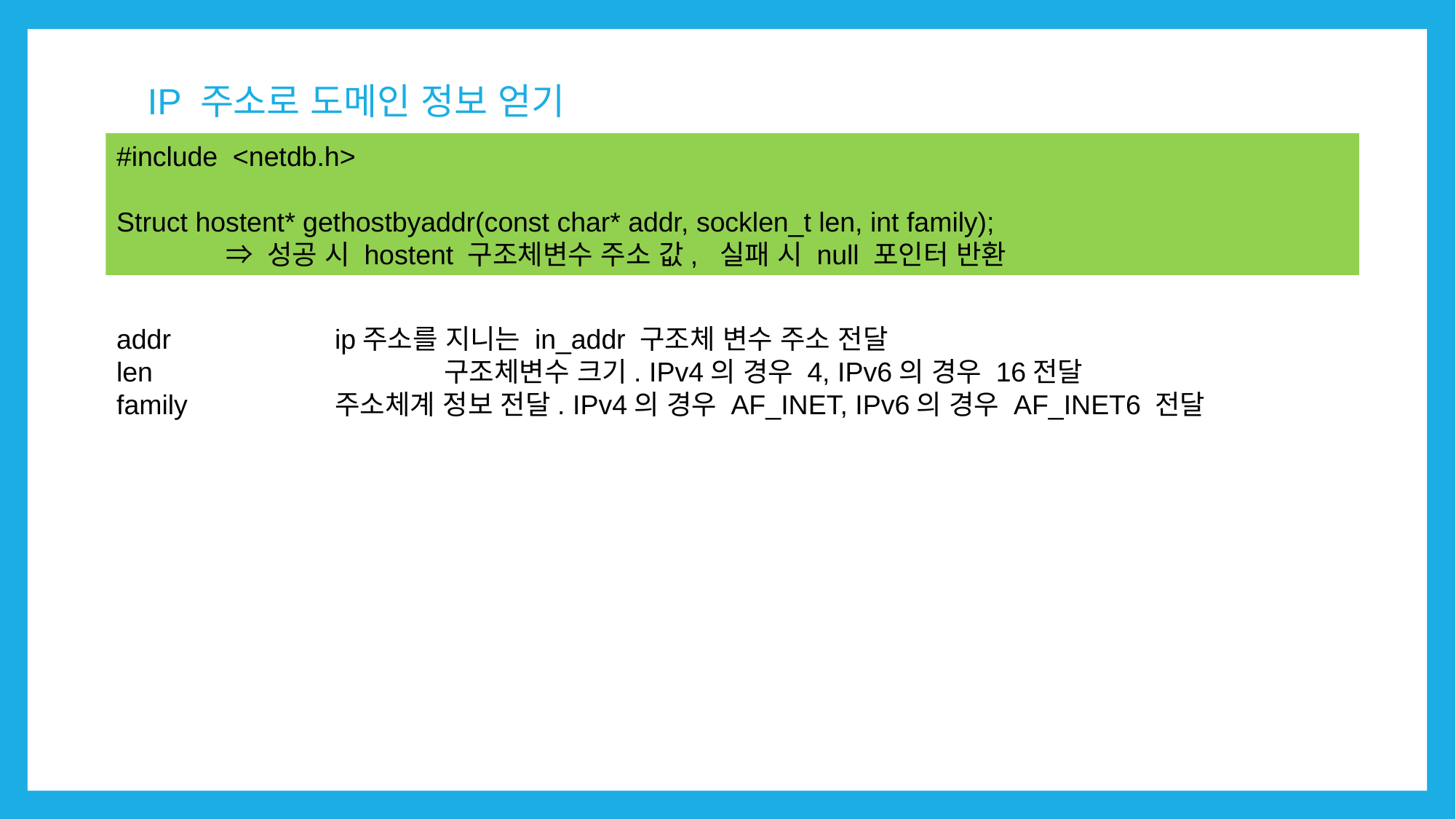

# IP 주소로 도메인 정보 얻기
#include  <netdb.h>

Struct hostent* gethostbyaddr(const char* addr, socklen_t len, int family);
	⇒ 성공 시 hostent 구조체변수 주소 값,  실패 시 null 포인터 반환
addr		ip주소를 지니는 in_addr 구조체 변수 주소 전달
len			구조체변수 크기. IPv4의 경우 4, IPv6의 경우 16전달
family		주소체계 정보 전달. IPv4의 경우 AF_INET, IPv6의 경우 AF_INET6 전달